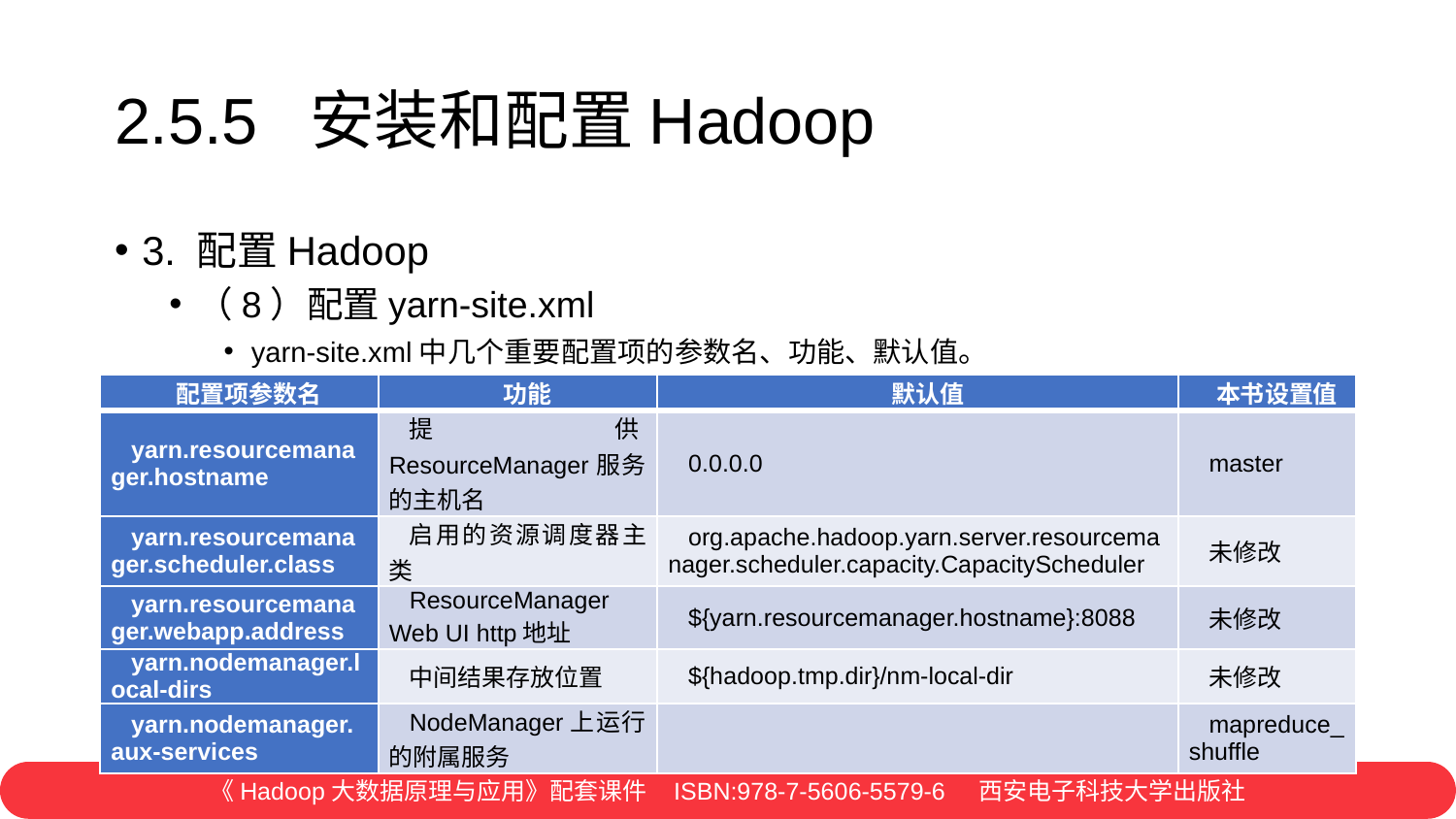

# 2.5.5  安装和配置Hadoop
3. 配置Hadoop
（8）配置yarn-site.xml
yarn-site.xml中几个重要配置项的参数名、功能、默认值。
| 配置项参数名 | 功能 | 默认值 | 本书设置值 |
| --- | --- | --- | --- |
| yarn.resourcemanager.hostname | 提供ResourceManager服务的主机名 | 0.0.0.0 | master |
| yarn.resourcemanager.scheduler.class | 启用的资源调度器主类 | org.apache.hadoop.yarn.server.resourcemanager.scheduler.capacity.CapacityScheduler | 未修改 |
| yarn.resourcemanager.webapp.address | ResourceManager Web UI http地址 | ${yarn.resourcemanager.hostname}:8088 | 未修改 |
| yarn.nodemanager.local-dirs | 中间结果存放位置 | ${hadoop.tmp.dir}/nm-local-dir | 未修改 |
| yarn.nodemanager.aux-services | NodeManager上运行的附属服务 |  | mapreduce\_shuffle |